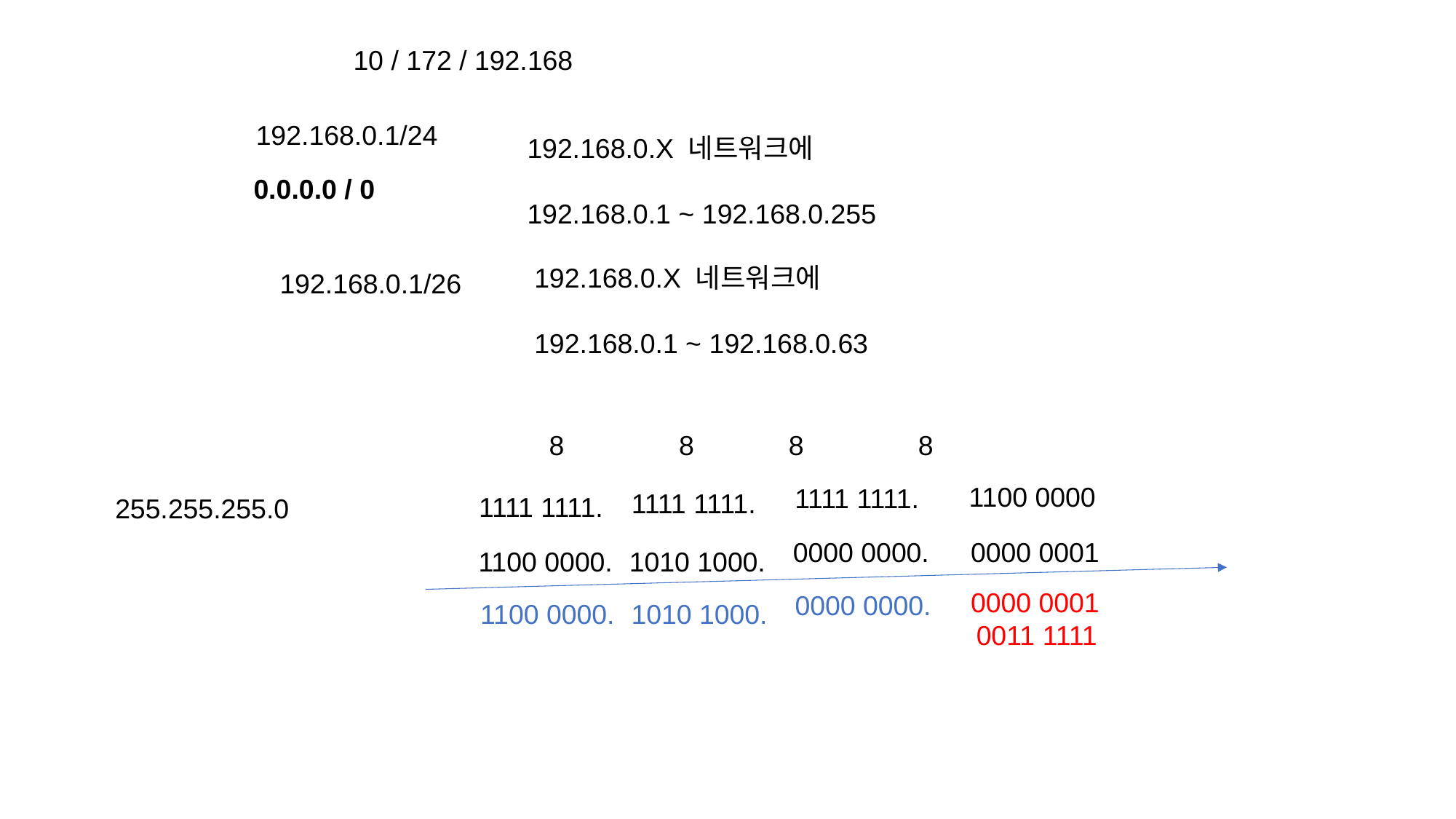

10 / 172 / 192.168
192.168.0.1/24
192.168.0.X 네트워크에

192.168.0.1 ~ 192.168.0.255
0.0.0.0 / 0
192.168.0.X 네트워크에

192.168.0.1 ~ 192.168.0.63
192.168.0.1/26
8
8
8
8
1100 0000
1111 1111.
1111 1111.
1111 1111.
255.255.255.0
0000 0000.
0000 0001
1100 0000.
1010 1000.
0000 0001
0000 0000.
1100 0000.
1010 1000.
0011 1111